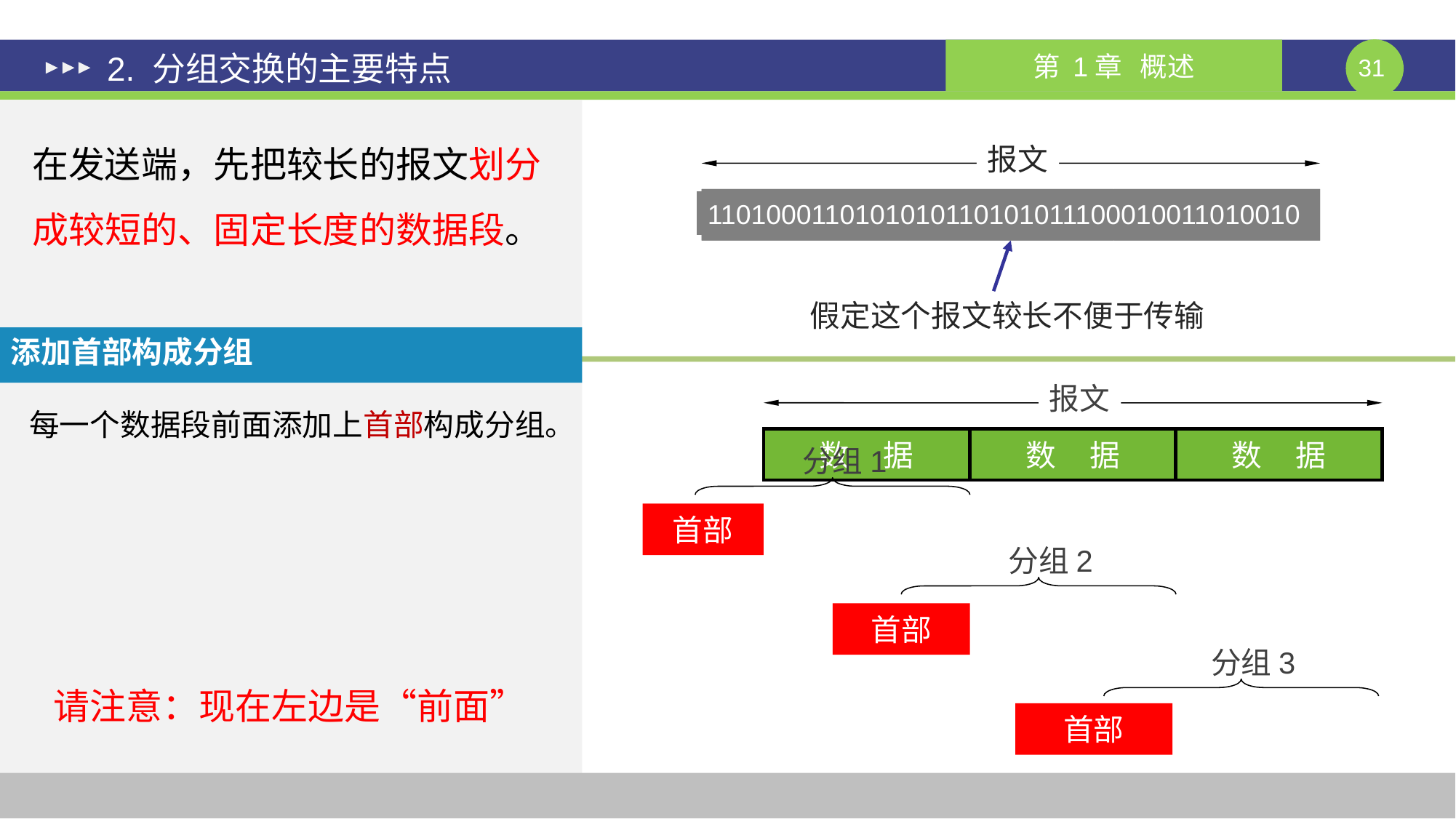

# 2. 分组交换的主要特点

在发送端，先把较长的报文划分成较短的、固定长度的数据段。
报文

1101000110101010110101011100010011010010

假定这个报文较长不便于传输
添加首部构成分组

报文

每一个数据段前面添加上首部构成分组。
数     据
数     据
数     据

分组 1
首部

分组 2
首部

分组 3
请注意：现在左边是“前面”
首部